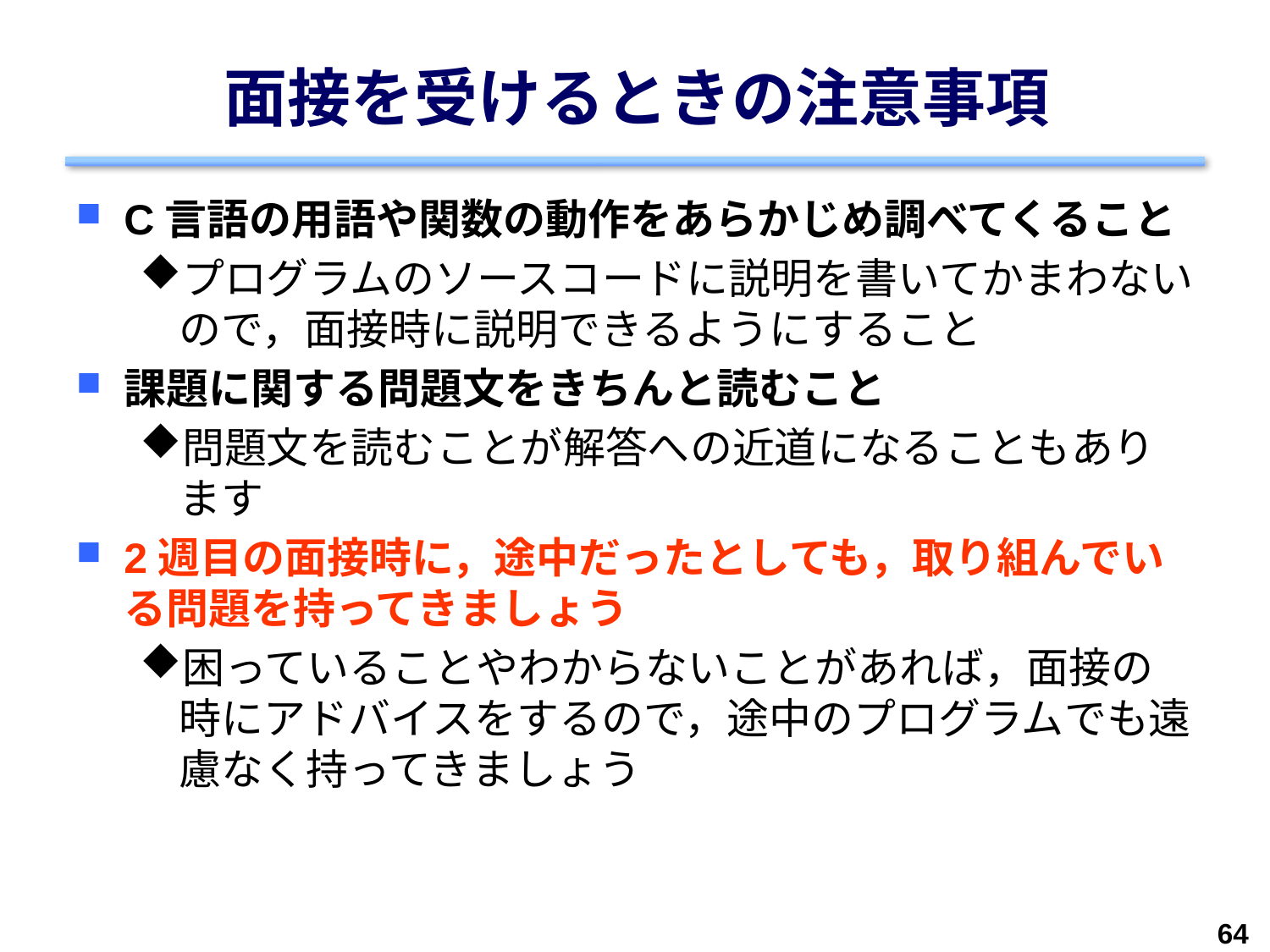

# 面接を受けるときの注意事項
C言語の用語や関数の動作をあらかじめ調べてくること
プログラムのソースコードに説明を書いてかまわないので，面接時に説明できるようにすること
課題に関する問題文をきちんと読むこと
問題文を読むことが解答への近道になることもあります
2週目の面接時に，途中だったとしても，取り組んでいる問題を持ってきましょう
困っていることやわからないことがあれば，面接の時にアドバイスをするので，途中のプログラムでも遠慮なく持ってきましょう
64